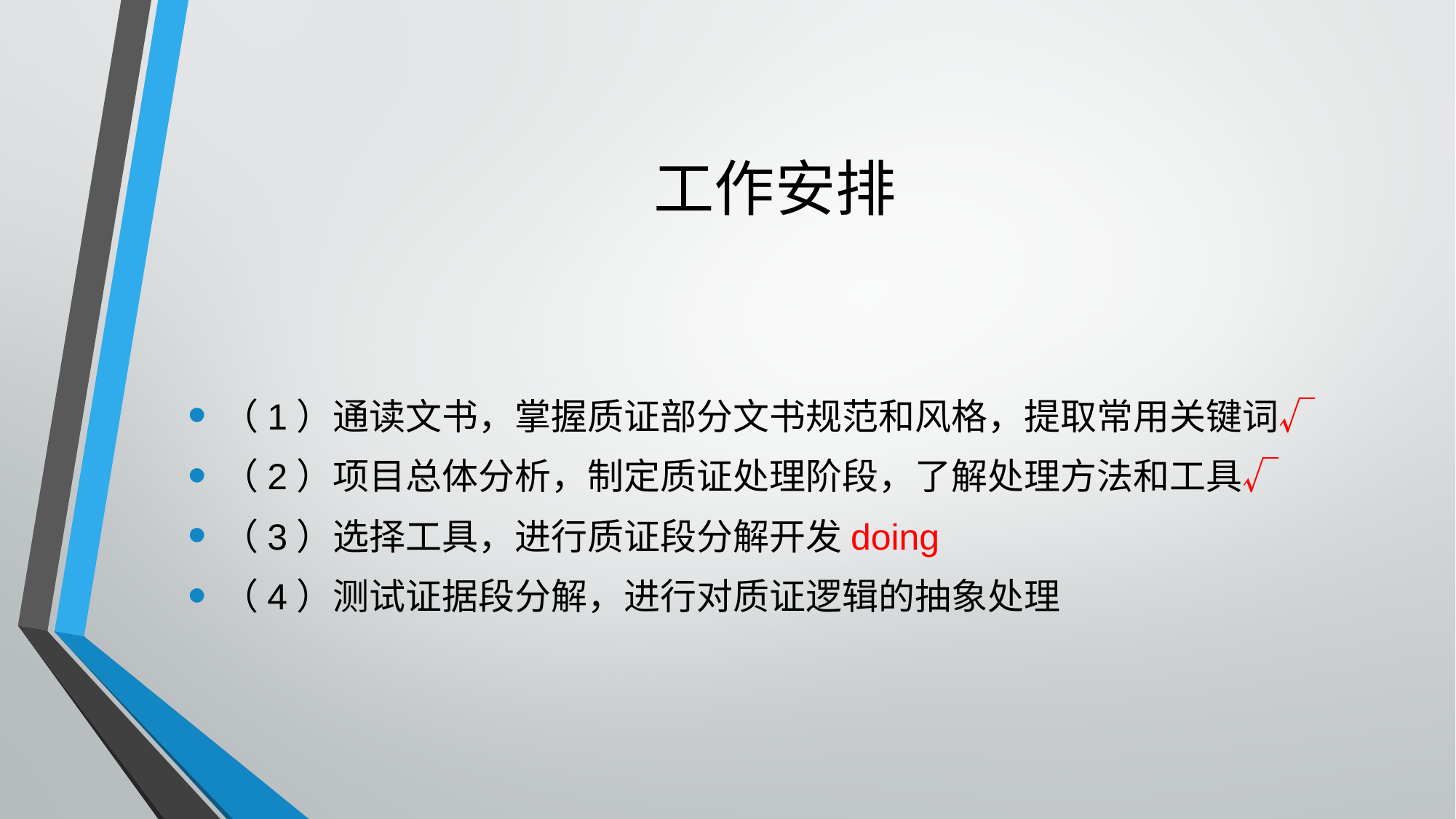

# 工作安排
（1）通读文书，掌握质证部分文书规范和风格，提取常用关键词√
（2）项目总体分析，制定质证处理阶段，了解处理方法和工具√
（3）选择工具，进行质证段分解开发doing
（4）测试证据段分解，进行对质证逻辑的抽象处理